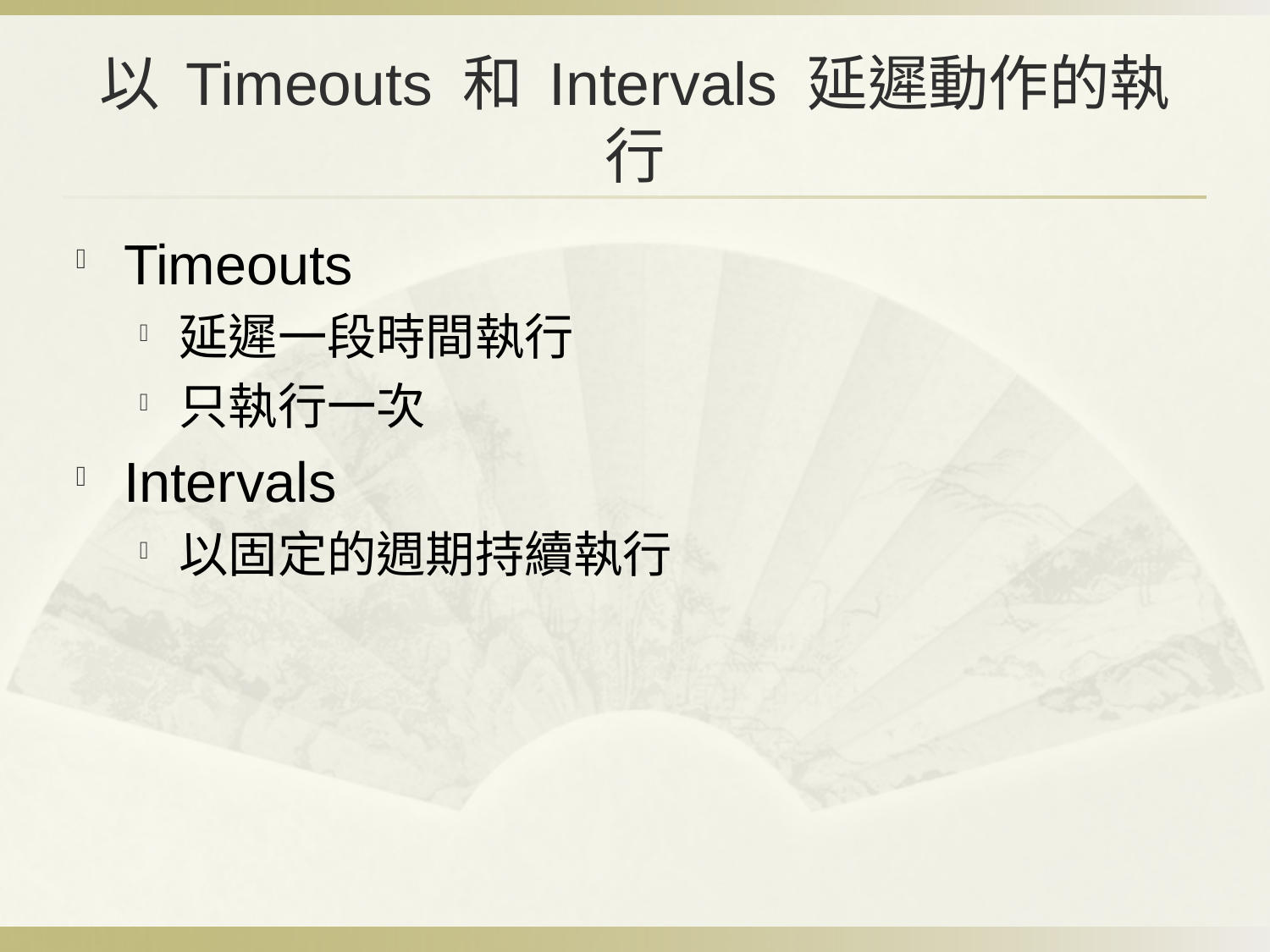

# 以 Timeouts 和 Intervals 延遲動作的執行
Timeouts
延遲一段時間執行
只執行一次
Intervals
以固定的週期持續執行